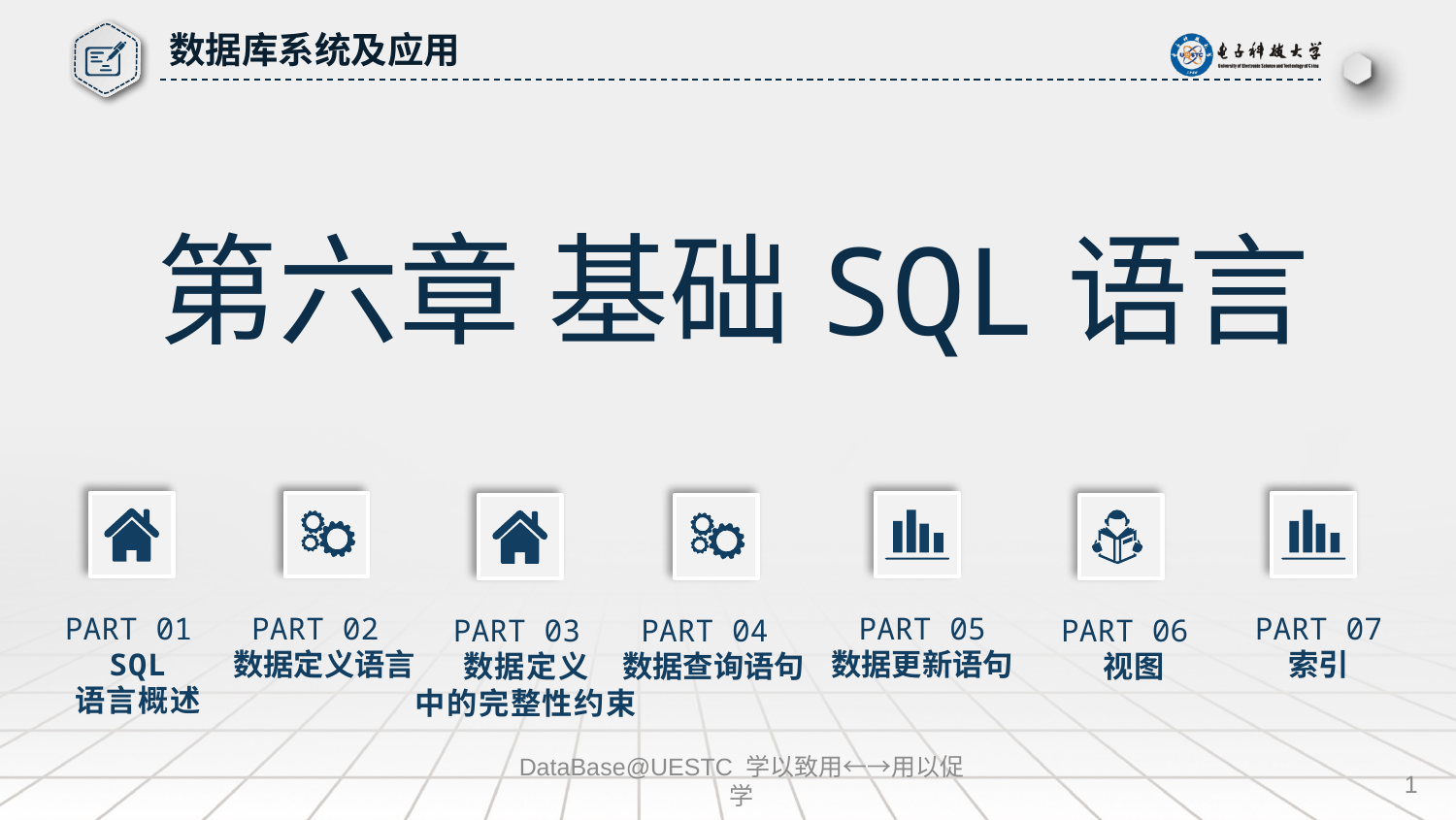

数据库系统及应用
第六章 基础SQL语言

PART 01
SQL
语言概述
PART 02
数据定义语言
PART 05
数据更新语句
PART 07
索引
PART 03
数据定义
中的完整性约束
PART 04
数据查询语句
PART 06
视图
DataBase@UESTC 学以致用←→用以促学
1